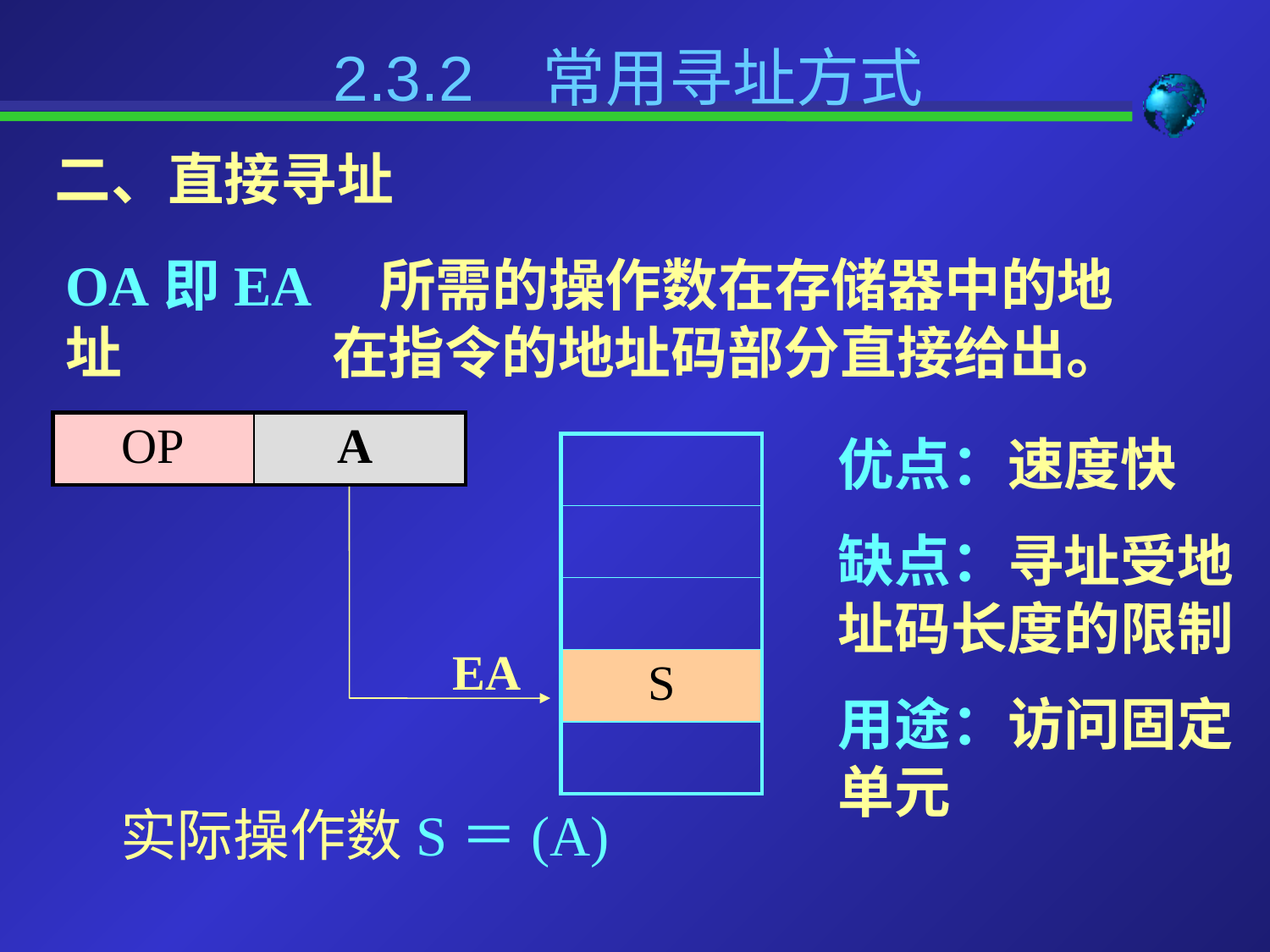

2.3.2   常用寻址方式
二、直接寻址
OA即EA    所需的操作数在存储器中的地址  		 在指令的地址码部分直接给出。
| OP | A |
| --- | --- |
优点：速度快
缺点：寻址受地址码长度的限制
用途：访问固定单元
|  |
| --- |
|  |
|  |
| S |
|  |

EA

实际操作数S＝(A)
19